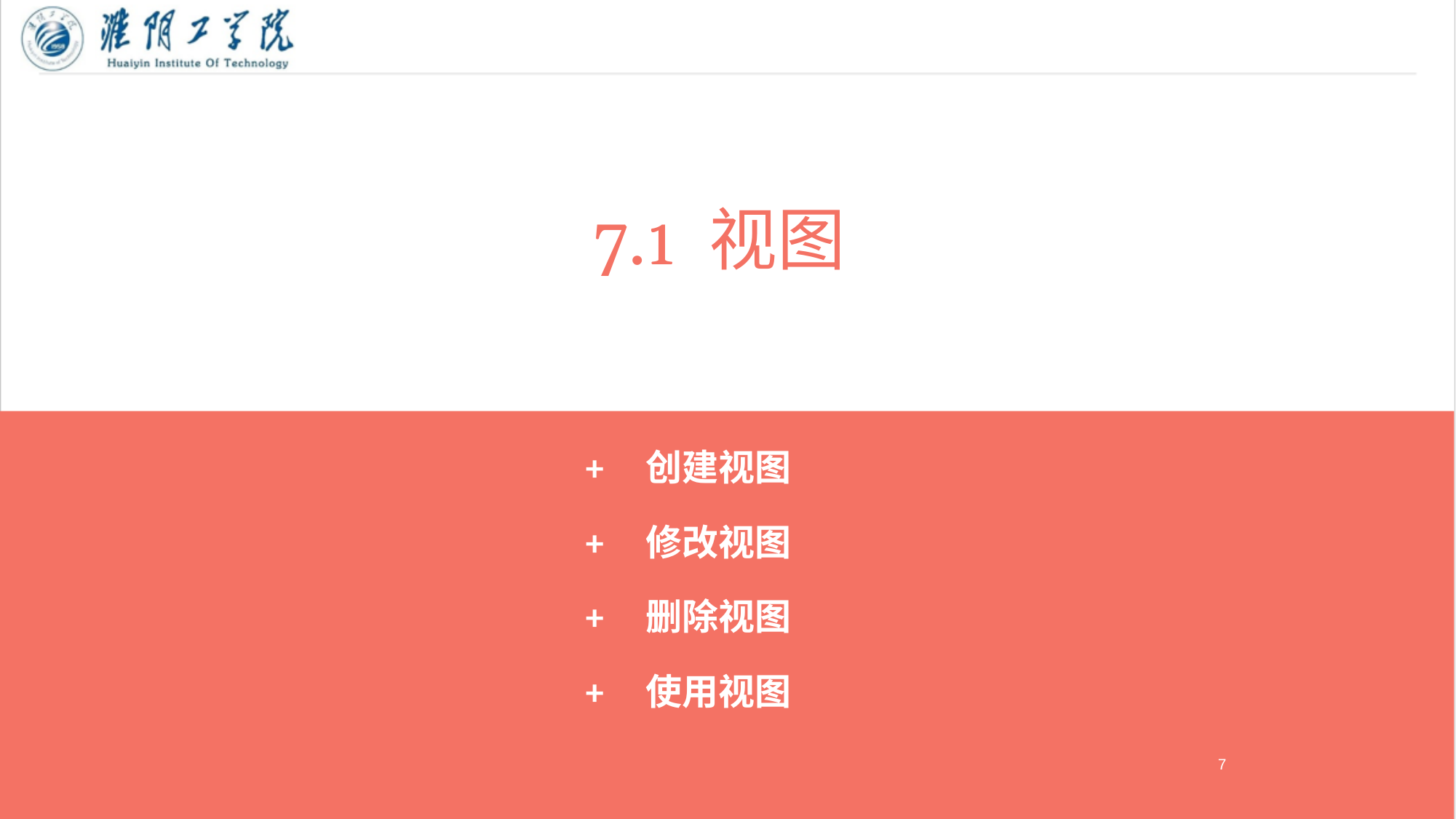

7.1 视图
   +    视图的基本概念
+    创建视图
+    修改视图
+    删除视图
+    使用视图

7